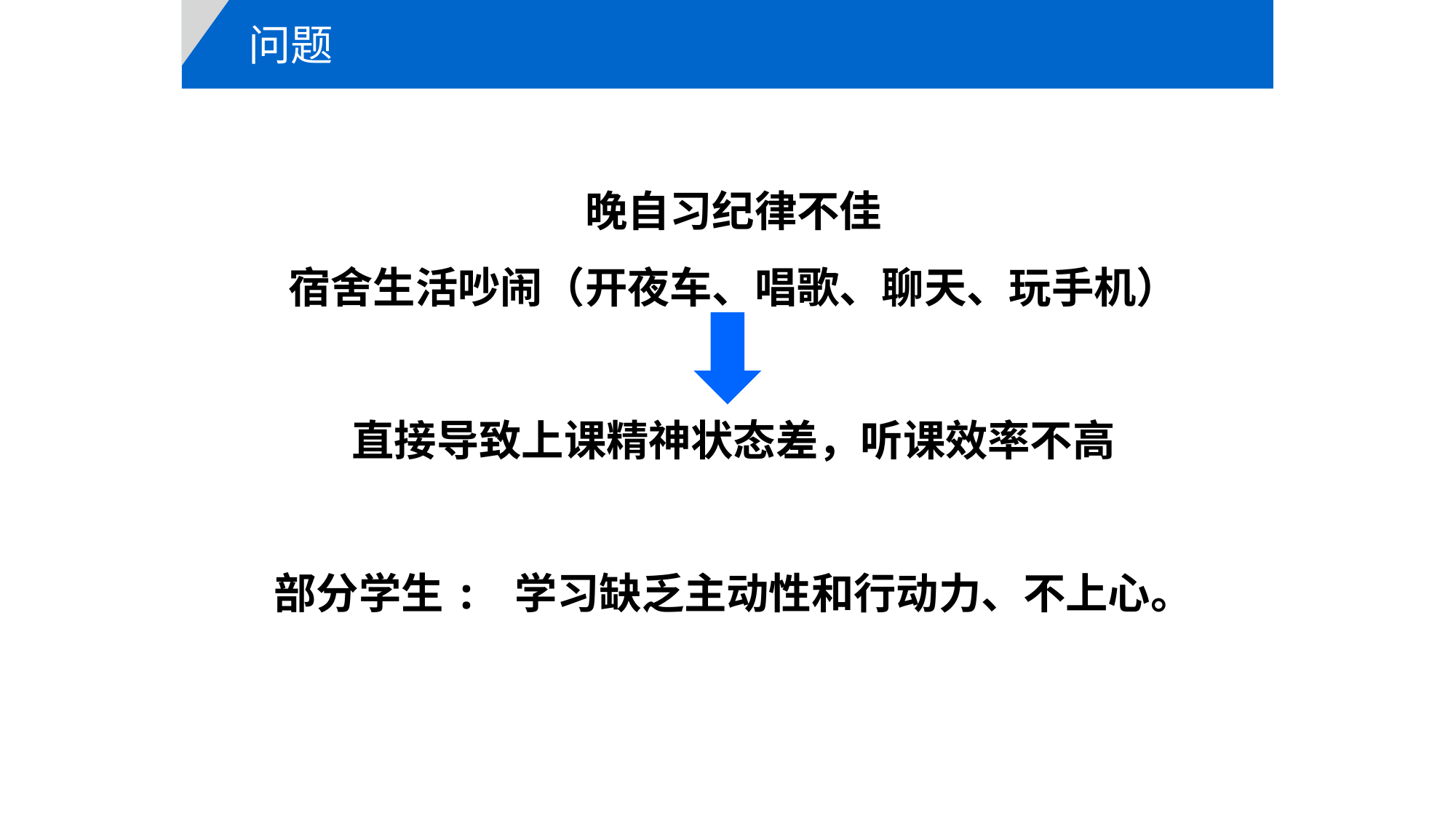

问题
晚自习纪律不佳
宿舍生活吵闹（开夜车、唱歌、聊天、玩手机）

直接导致上课精神状态差，听课效率不高

部分学生: 学习缺乏主动性和行动力、不上心。